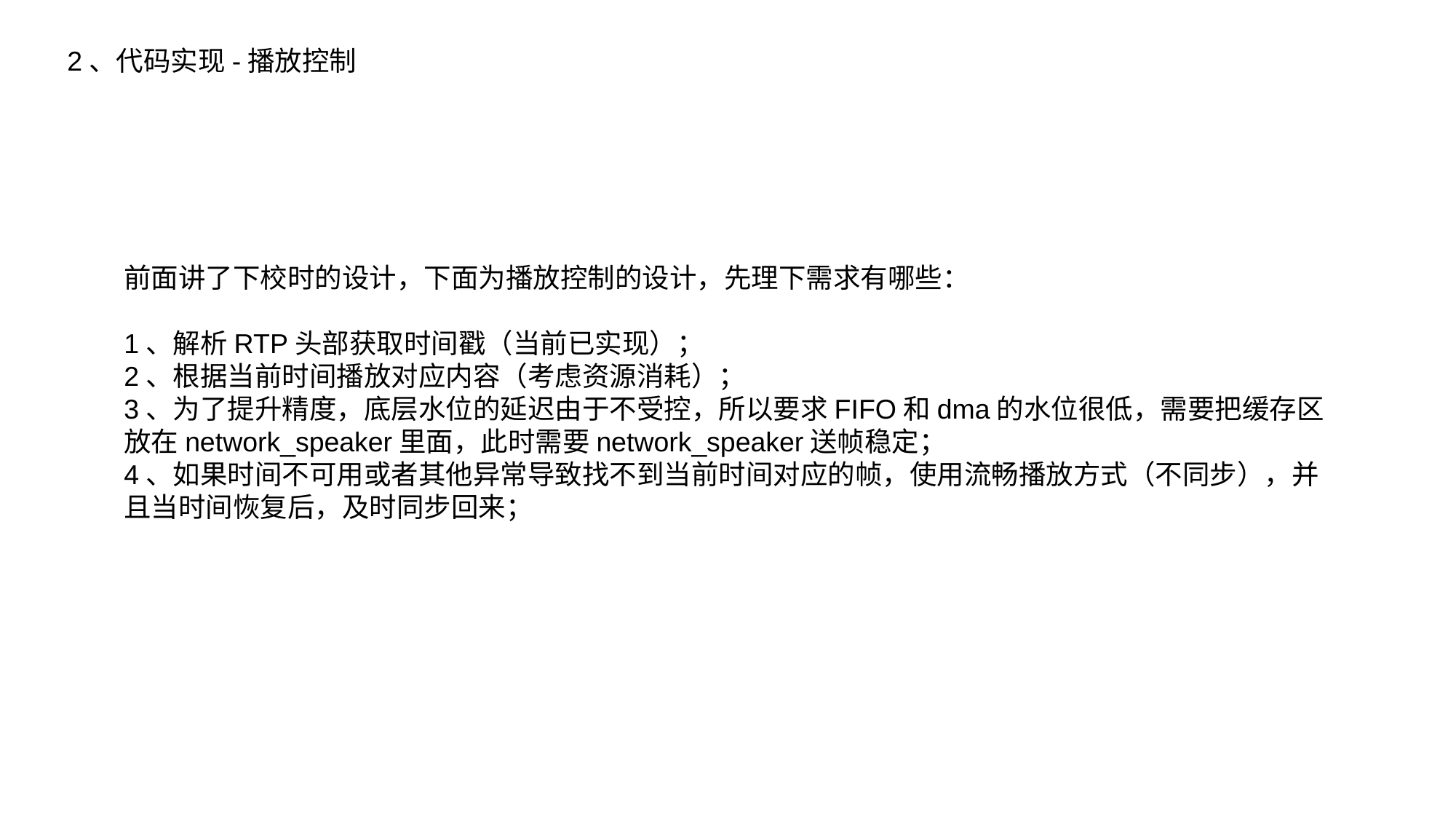

2、代码实现-播放控制
前面讲了下校时的设计，下面为播放控制的设计，先理下需求有哪些：

1、解析RTP头部获取时间戳（当前已实现）；
2、根据当前时间播放对应内容（考虑资源消耗）；
3、为了提升精度，底层水位的延迟由于不受控，所以要求FIFO和dma的水位很低，需要把缓存区放在network_speaker里面，此时需要network_speaker送帧稳定；
4、如果时间不可用或者其他异常导致找不到当前时间对应的帧，使用流畅播放方式（不同步），并且当时间恢复后，及时同步回来；